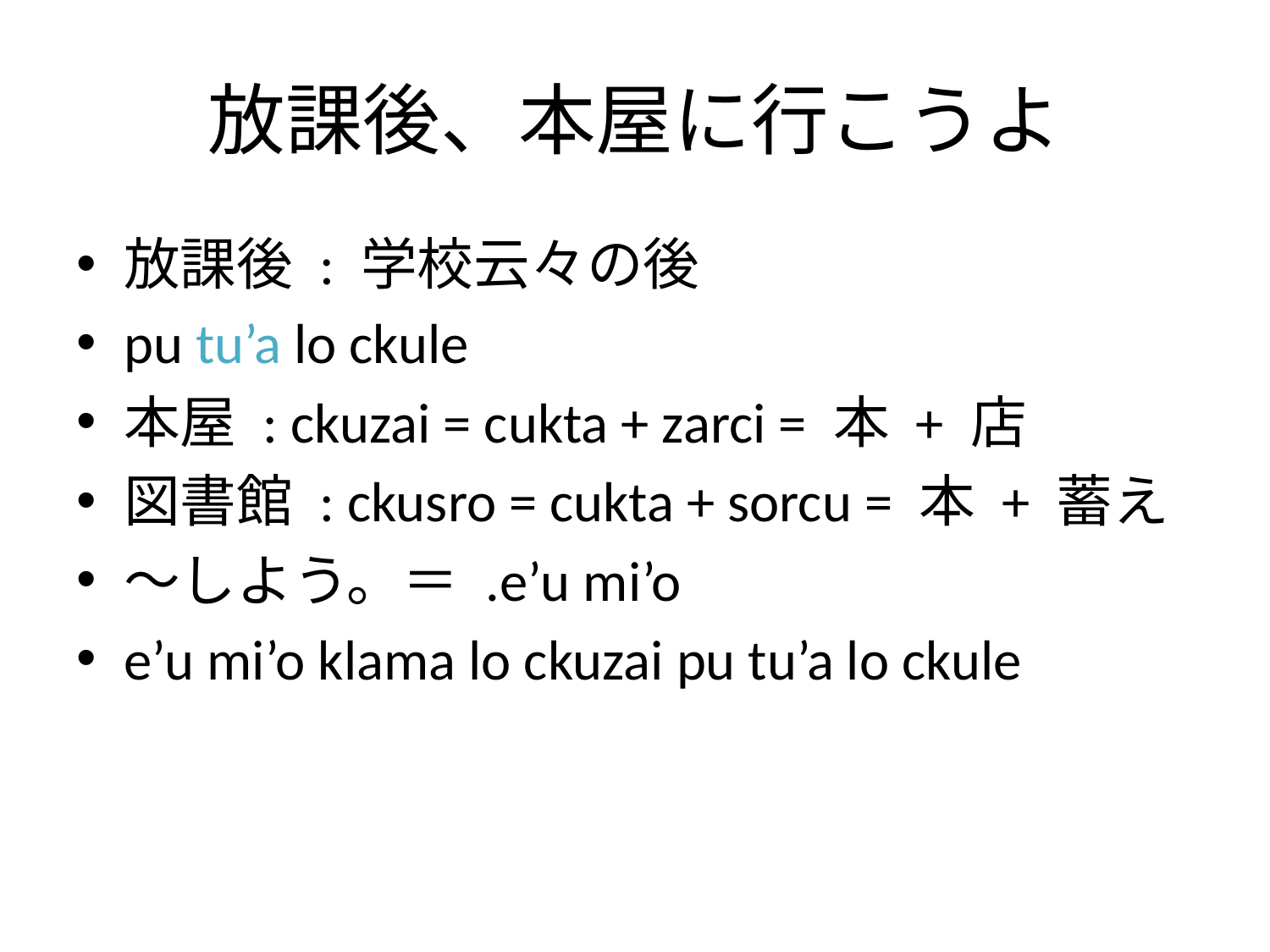

# 放課後、本屋に行こうよ
放課後 : 学校云々の後
pu tu’a lo ckule
本屋 : ckuzai = cukta + zarci = 本 + 店
図書館 : ckusro = cukta + sorcu = 本 + 蓄え
～しよう。＝ .e’u mi’o
e’u mi’o klama lo ckuzai pu tu’a lo ckule